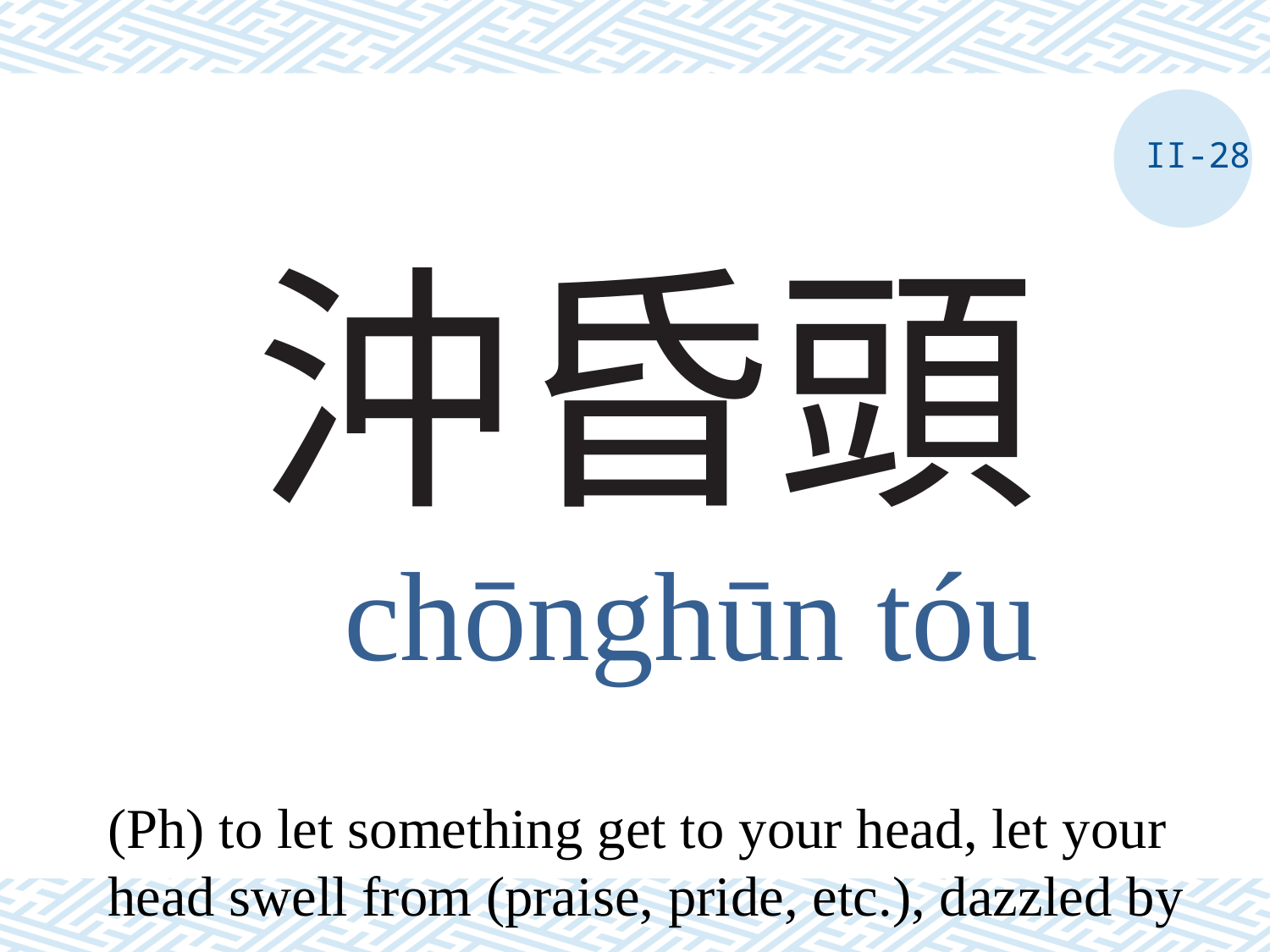

II-28

# 沖昏頭
chōnghūn tóu
(Ph) to let something get to your head, let your head swell from (praise, pride, etc.), dazzled by